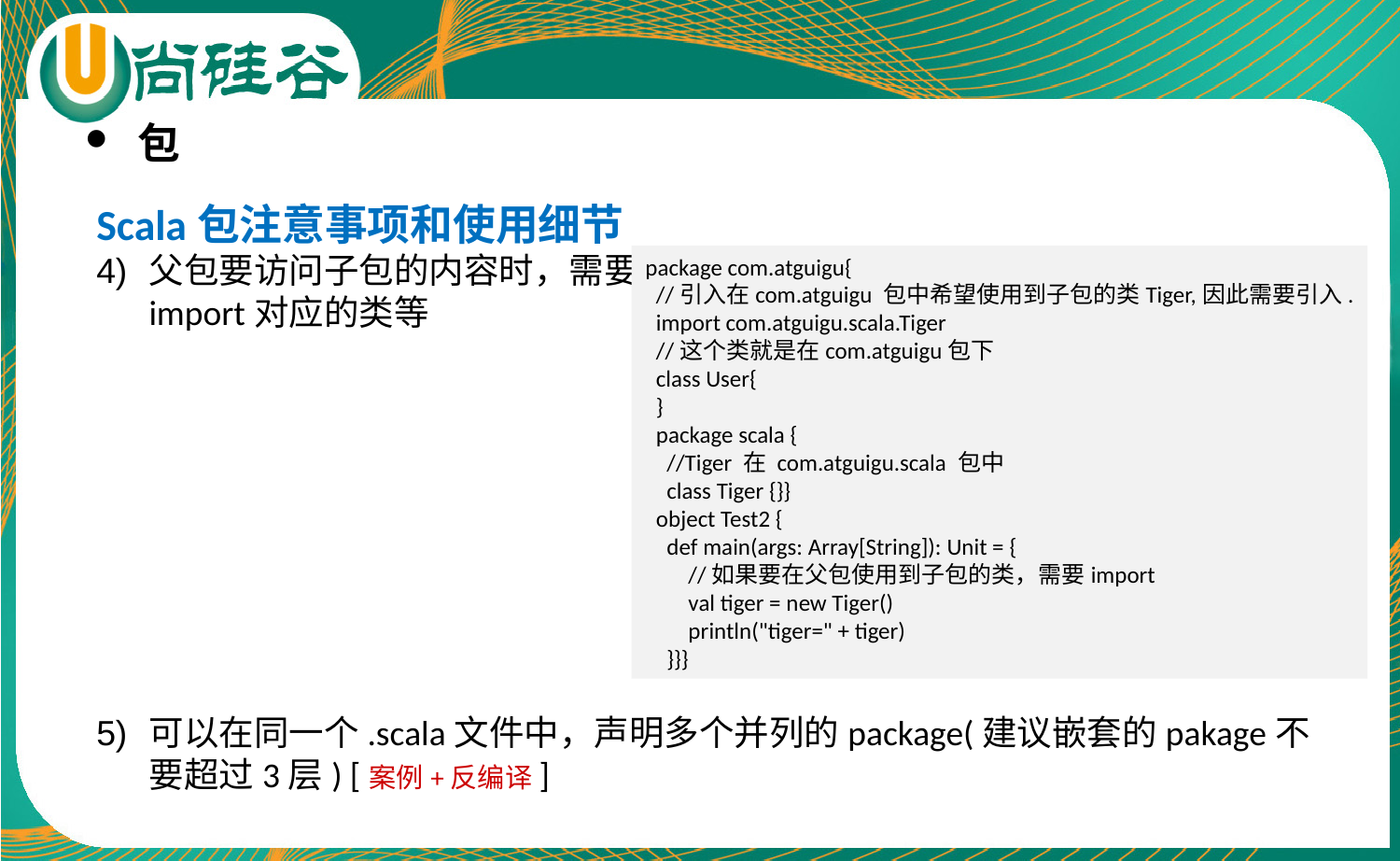

包

Scala包注意事项和使用细节
父包要访问子包的内容时，需要
import对应的类等

可以在同一个.scala文件中，声明多个并列的package(建议嵌套的pakage不要超过3层) [案例+反编译]
package com.atguigu{
  //引入在com.atguigu 包中希望使用到子包的类Tiger,因此需要引入.
  import com.atguigu.scala.Tiger
  //这个类就是在com.atguigu包下
  class User{
  }
  package scala {
    //Tiger 在 com.atguigu.scala 包中
    class Tiger {}}
  object Test2 {
    def main(args: Array[String]): Unit = {
        //如果要在父包使用到子包的类，需要import
        val tiger = new Tiger()
        println("tiger=" + tiger)
    }}}